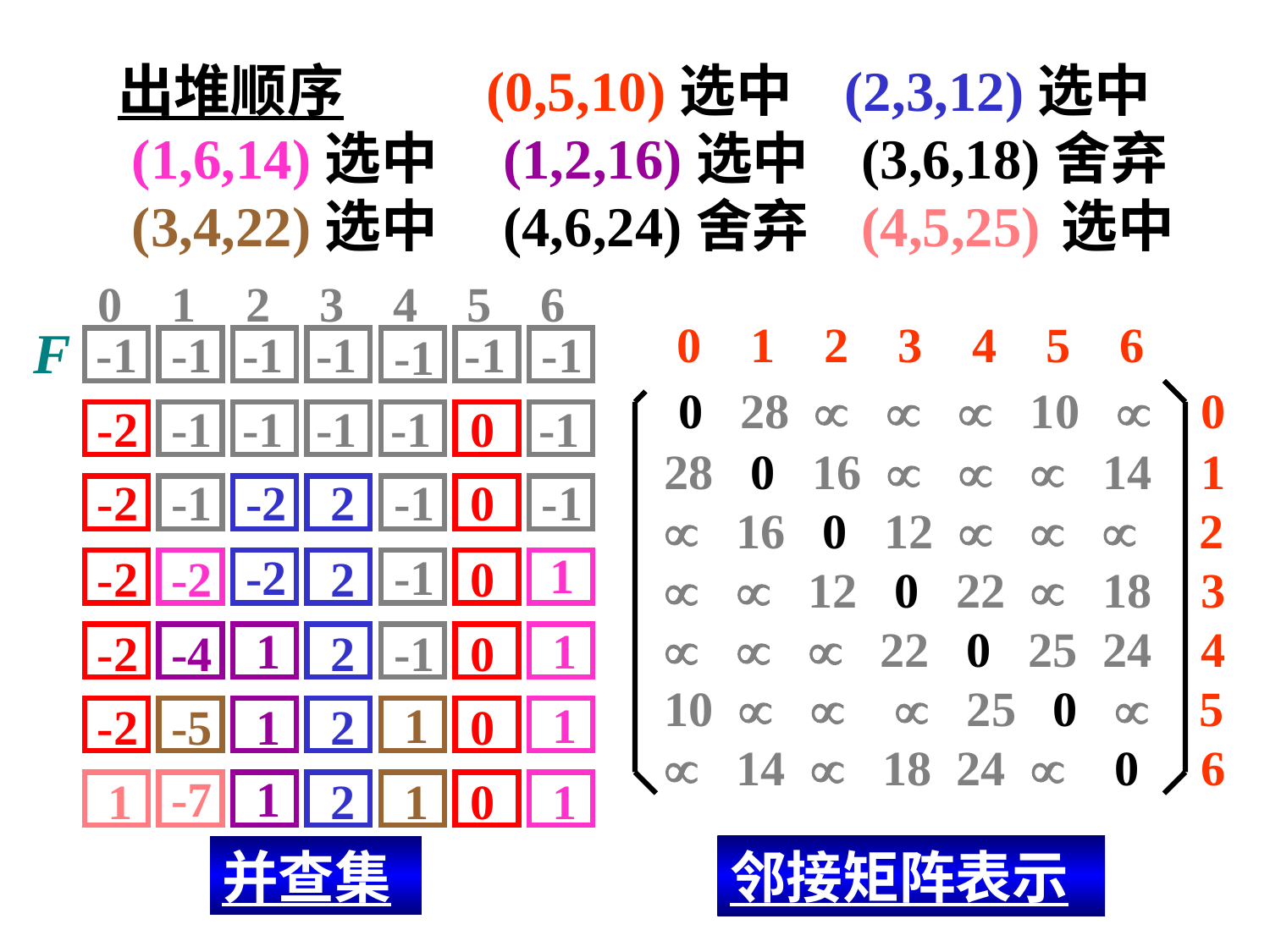

出堆顺序          (0,5,10)选中   (2,3,12)选中
 (1,6,14)选中    (1,2,16)选中   (3,6,18)舍弃
 (3,4,22)选中    (4,6,24)舍弃   (4,5,25) 选中
0    1    2    3    4    5    6
 0    1    2    3    4    5    6
 0   28  ∝   ∝   ∝   10   ∝    0
28   0   16  ∝   ∝   ∝   14    1
∝   16   0   12  ∝   ∝   ∝     2
∝   ∝   12   0   22  ∝   18    3
∝   ∝   ∝   22   0   25  24    4
10  ∝   ∝    ∝   25   0   ∝    5
∝   14  ∝   18  24  ∝    0     6
F
-1
-1
-1
-1
-1
-1
-1

-2
-1
-1
-1
-1
0
-1

-2
-1
-2
2
-1
0
-1

1
-2
-1
-2
-2
2
0

1
1
-2
-4
2
-1
0

1
1
-2
-5
1
2
0

-7
1
1
2
1
0
1

并查集
邻接矩阵表示
118